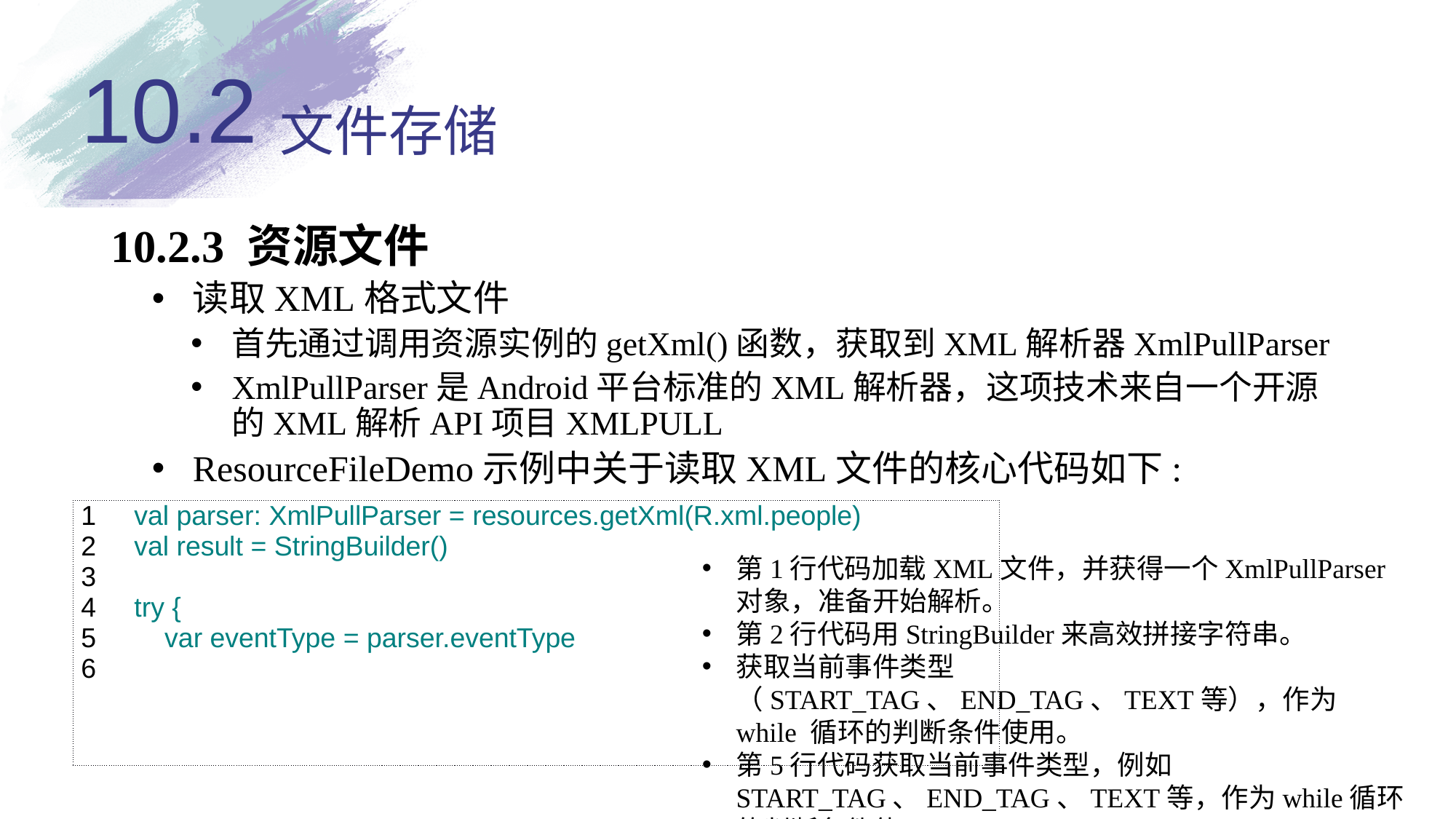

10.2
# 文件存储
10.2.3 资源文件
读取XML格式文件
首先通过调用资源实例的getXml()函数，获取到XML解析器XmlPullParser
XmlPullParser是Android平台标准的XML解析器，这项技术来自一个开源的XML解析API项目XMLPULL
ResourceFileDemo示例中关于读取XML文件的核心代码如下:
| 1  val parser: XmlPullParser = resources.getXml(R.xml.people) 2  val result = StringBuilder() 3  4  try { 5  var eventType = parser.eventType 6 |
| --- |
第1行代码加载XML文件，并获得一个XmlPullParser对象，准备开始解析。
第2行代码用StringBuilder来高效拼接字符串。
获取当前事件类型（START_TAG、END_TAG、TEXT等），作为 while 循环的判断条件使用。
第5行代码获取当前事件类型，例如START_TAG、END_TAG、TEXT等，作为while循环的判断条件使用。